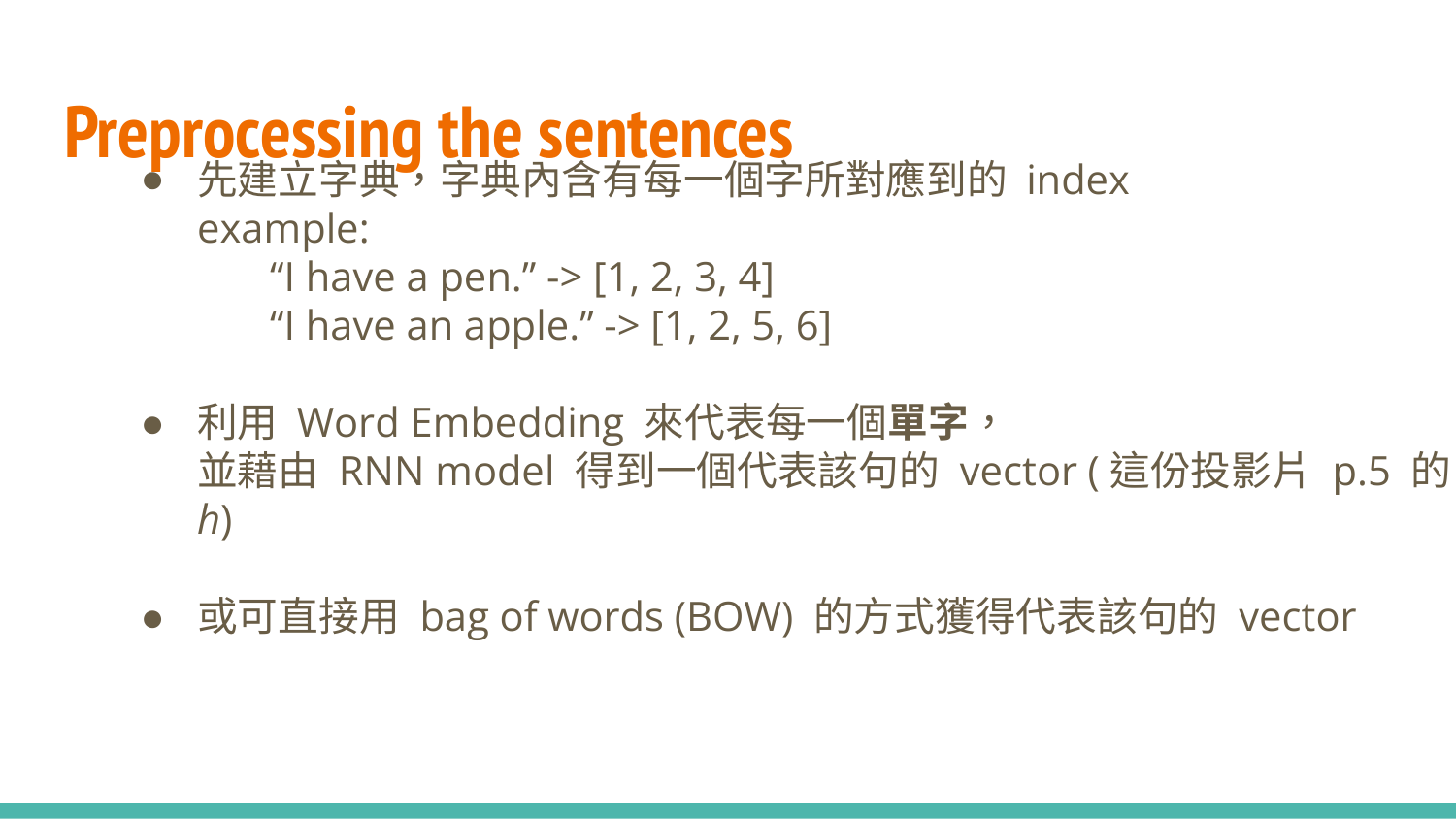

# Preprocessing the sentences
先建立字典，字典內含有每一個字所對應到的 index
example:
“I have a pen.” -> [1, 2, 3, 4]
“I have an apple.” -> [1, 2, 5, 6]

利用 Word Embedding 來代表每一個單字，
並藉由 RNN model 得到一個代表該句的 vector (這份投影片 p.5 的 h)
或可直接用 bag of words (BOW) 的方式獲得代表該句的 vector